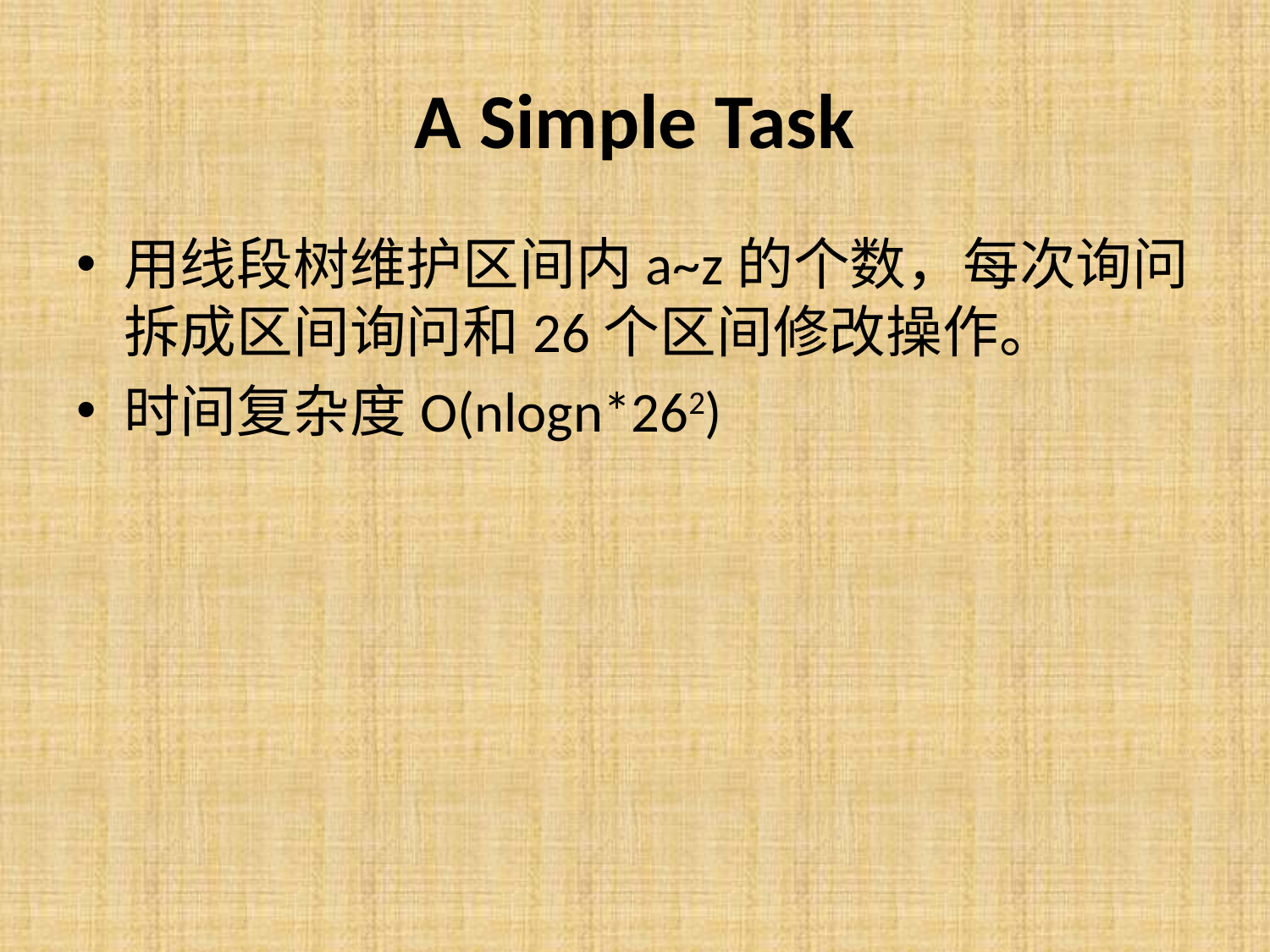

# A Simple Task
用线段树维护区间内a~z的个数，每次询问拆成区间询问和26个区间修改操作。
时间复杂度O(nlogn*262)